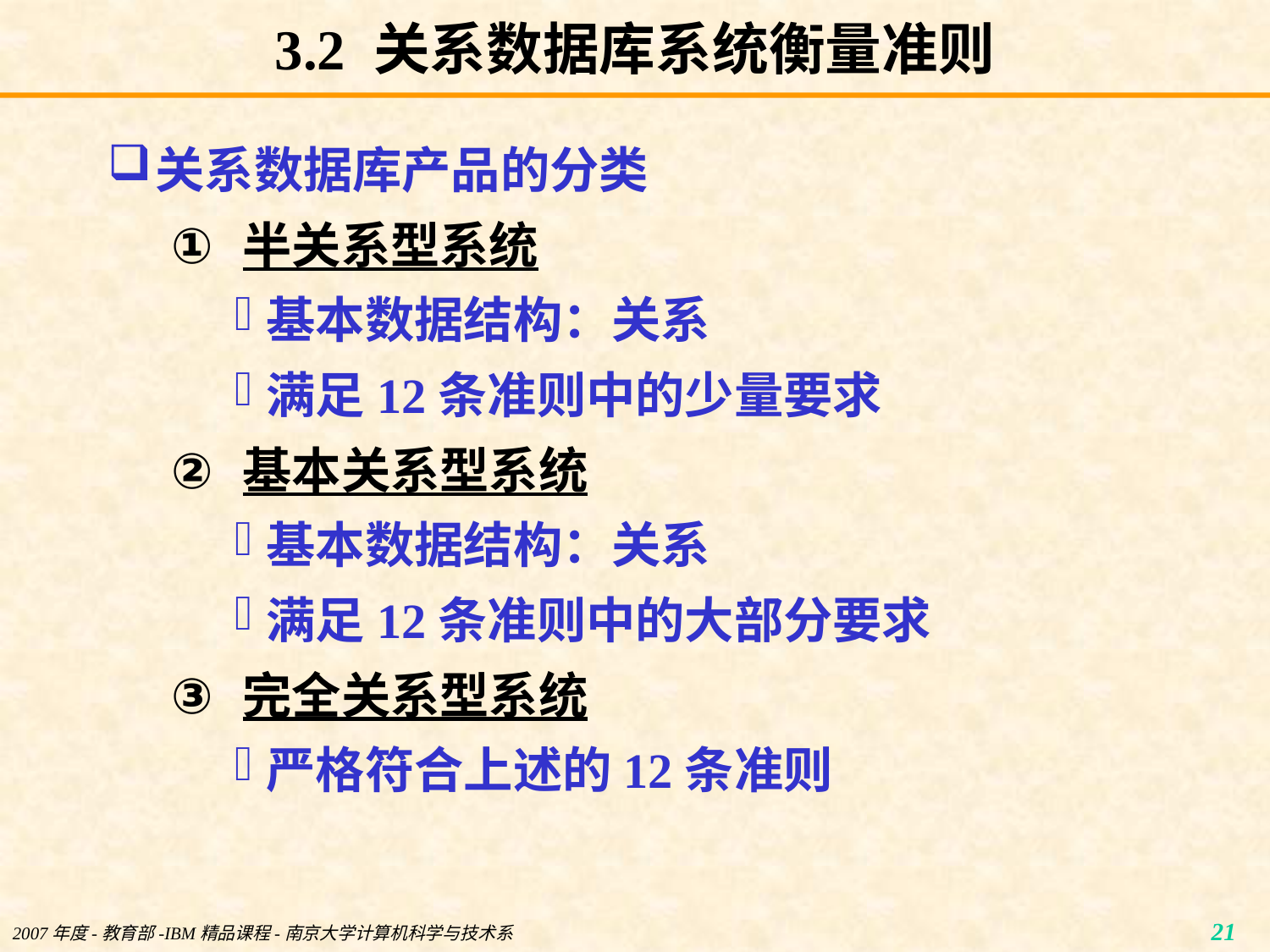

# 3.2 关系数据库系统衡量准则
关系数据库产品的分类
半关系型系统
基本数据结构：关系
满足12条准则中的少量要求
基本关系型系统
基本数据结构：关系
满足12条准则中的大部分要求
完全关系型系统
严格符合上述的12条准则
21
2007年度-教育部-IBM精品课程-南京大学计算机科学与技术系